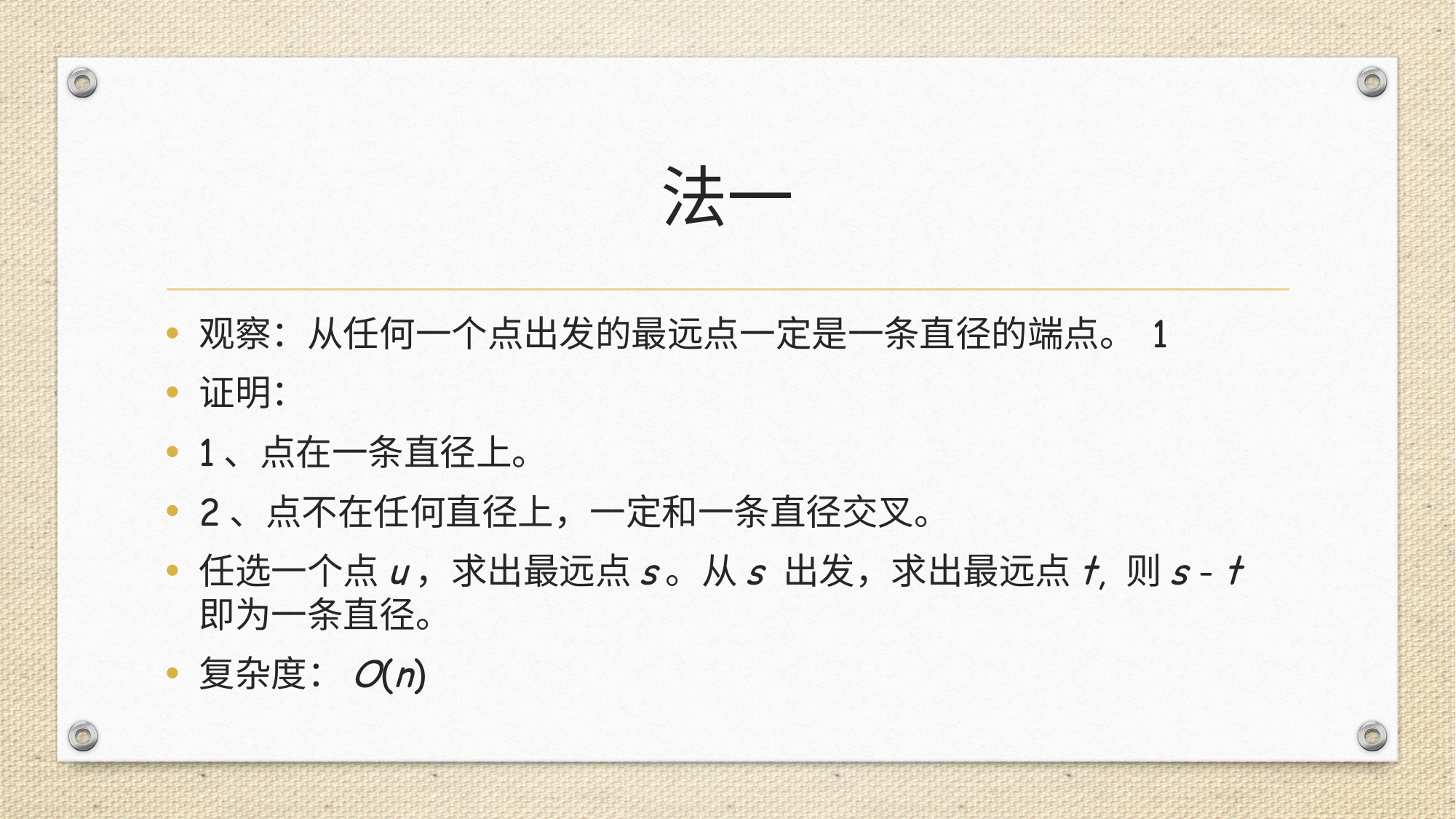

# 法一
观察：从任何一个点出发的最远点一定是一条直径的端点。 1
证明：
1、点在一条直径上。
2、点不在任何直径上，一定和一条直径交叉。
任选一个点u，求出最远点s。从s 出发，求出最远点t, 则s - t 即为一条直径。
复杂度：O(n)